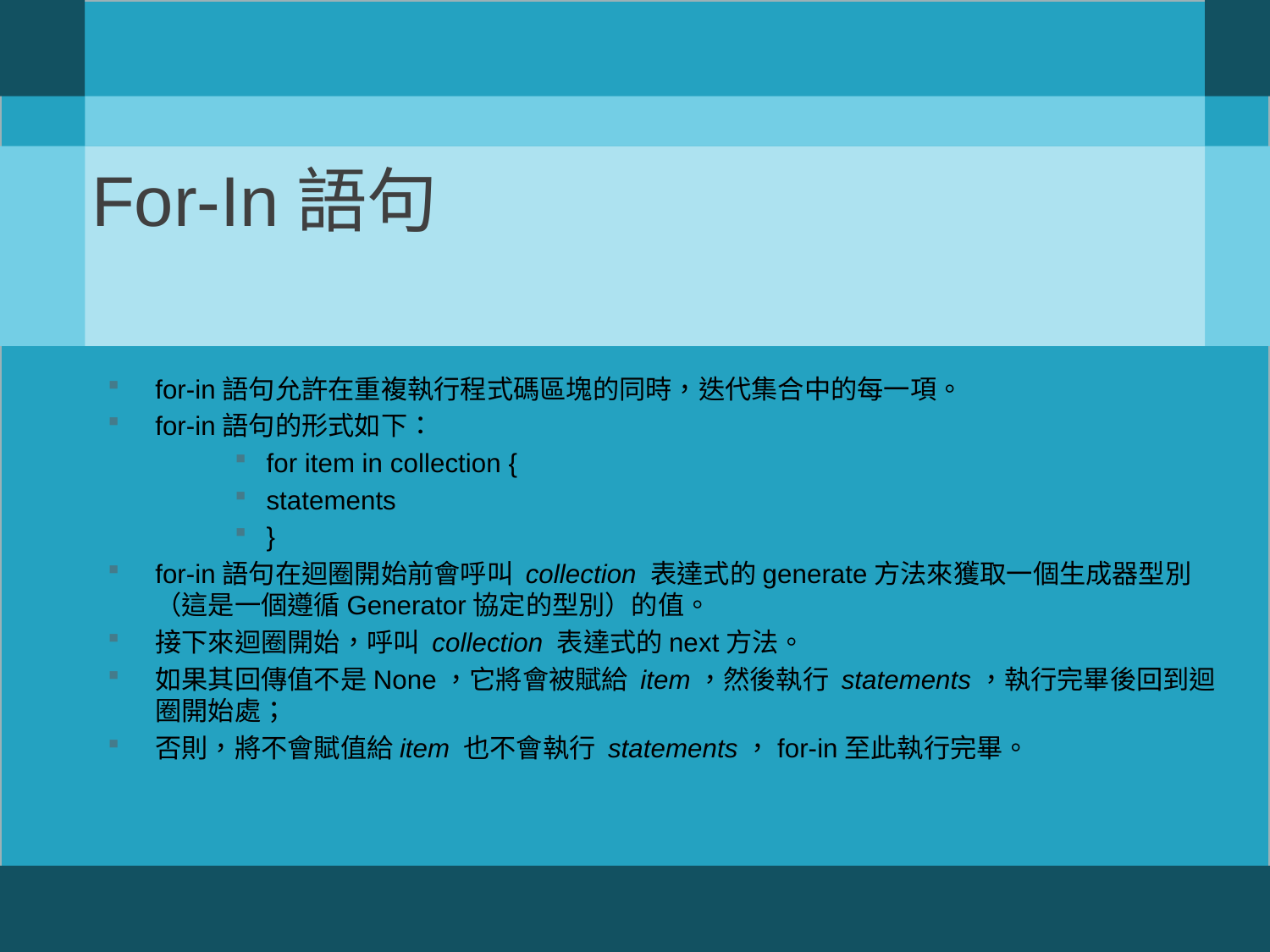

# For-In語句

for-in語句允許在重複執行程式碼區塊的同時，迭代集合中的每一項。
for-in語句的形式如下：
for item in collection {
statements
}
for-in語句在迴圈開始前會呼叫 collection 表達式的generate方法來獲取一個生成器型別（這是一個遵循Generator協定的型別）的值。
接下來迴圈開始，呼叫 collection 表達式的next方法。
如果其回傳值不是None，它將會被賦給 item，然後執行 statements，執行完畢後回到迴圈開始處；
否則，將不會賦值給item 也不會執行 statements，for-in至此執行完畢。